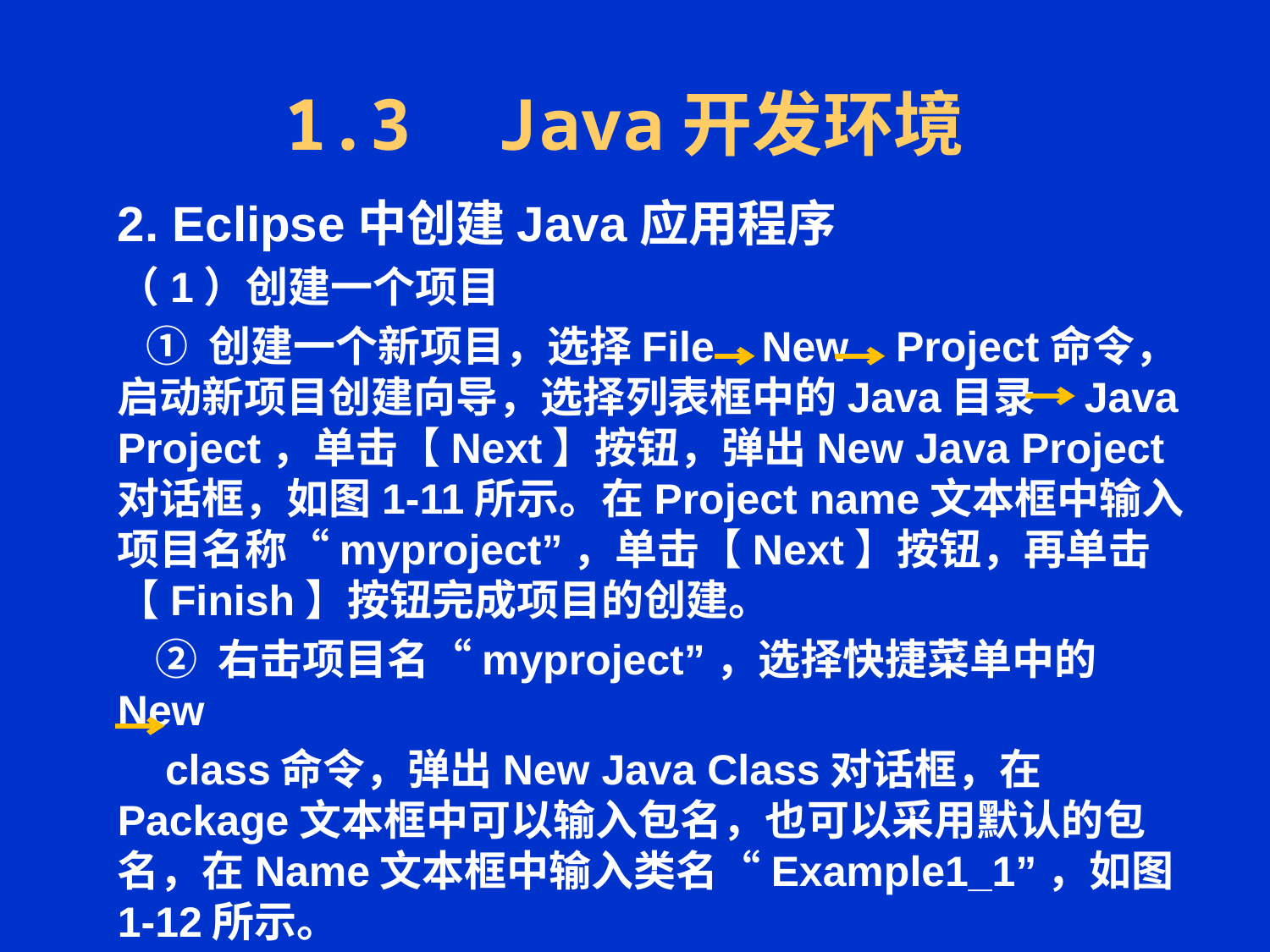

# 1.3  Java开发环境
2. Eclipse中创建Java应用程序
（1）创建一个项目
   ① 创建一个新项目，选择File    New    Project命令，启动新项目创建向导，选择列表框中的Java目录    Java Project，单击【Next】按钮，弹出New Java Project对话框，如图1-11所示。在Project name文本框中输入项目名称“myproject”，单击【Next】按钮，再单击【Finish】按钮完成项目的创建。
    ② 右击项目名“myproject”，选择快捷菜单中的New
    class命令，弹出New Java Class对话框，在Package文本框中可以输入包名，也可以采用默认的包名，在Name文本框中输入类名“Example1_1”，如图1-12所示。